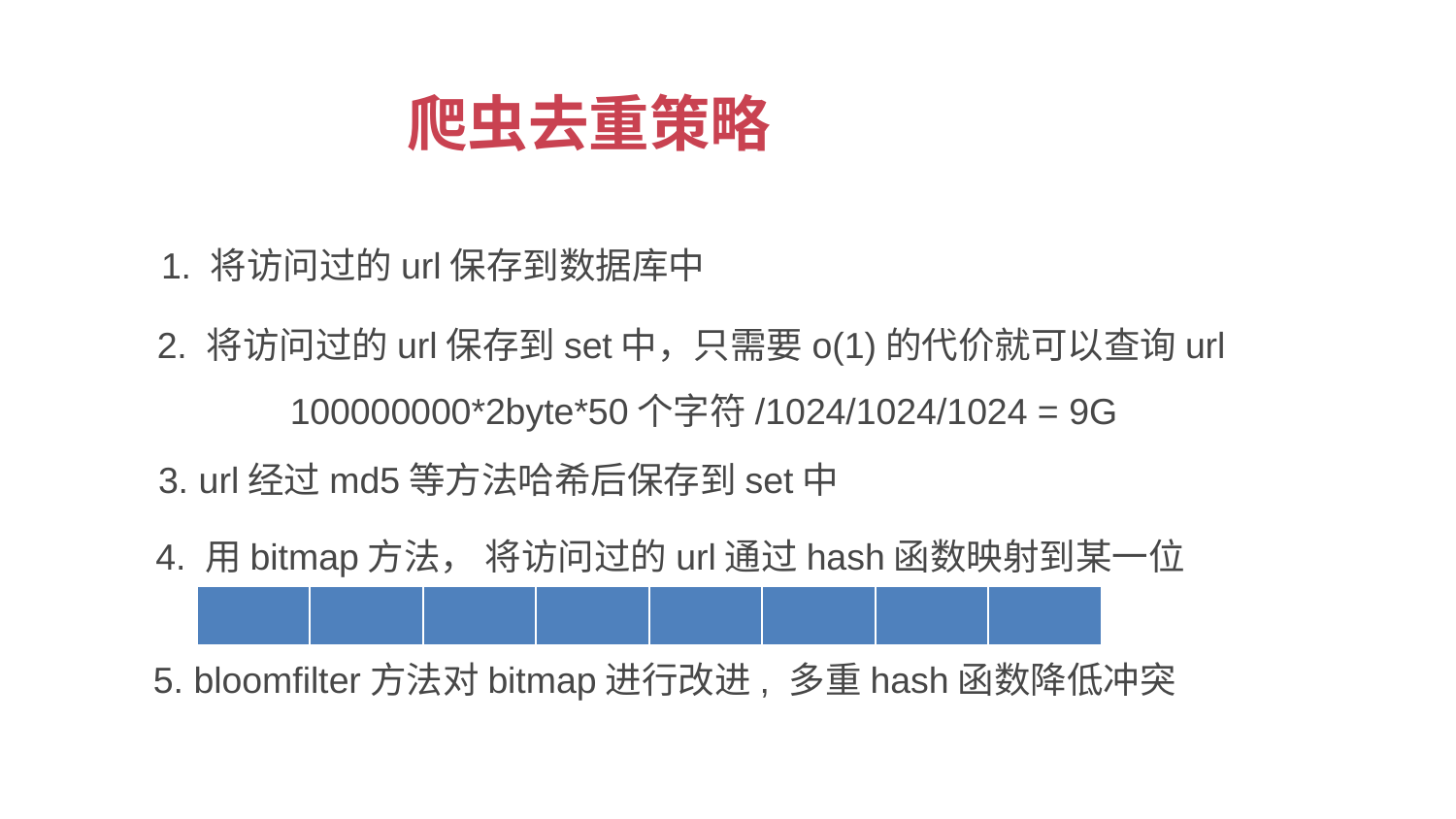

爬虫去重策略
1. 将访问过的url保存到数据库中
 2. 将访问过的url保存到set中，只需要o(1)的代价就可以查询url
 	100000000*2byte*50个字符/1024/1024/1024 = 9G
3. url经过md5等方法哈希后保存到set中
4. 用bitmap方法， 将访问过的url通过hash函数映射到某一位
|  |  |  |  |  |  |  |  |
| --- | --- | --- | --- | --- | --- | --- | --- |
5. bloomfilter方法对bitmap进行改进, 多重hash函数降低冲突